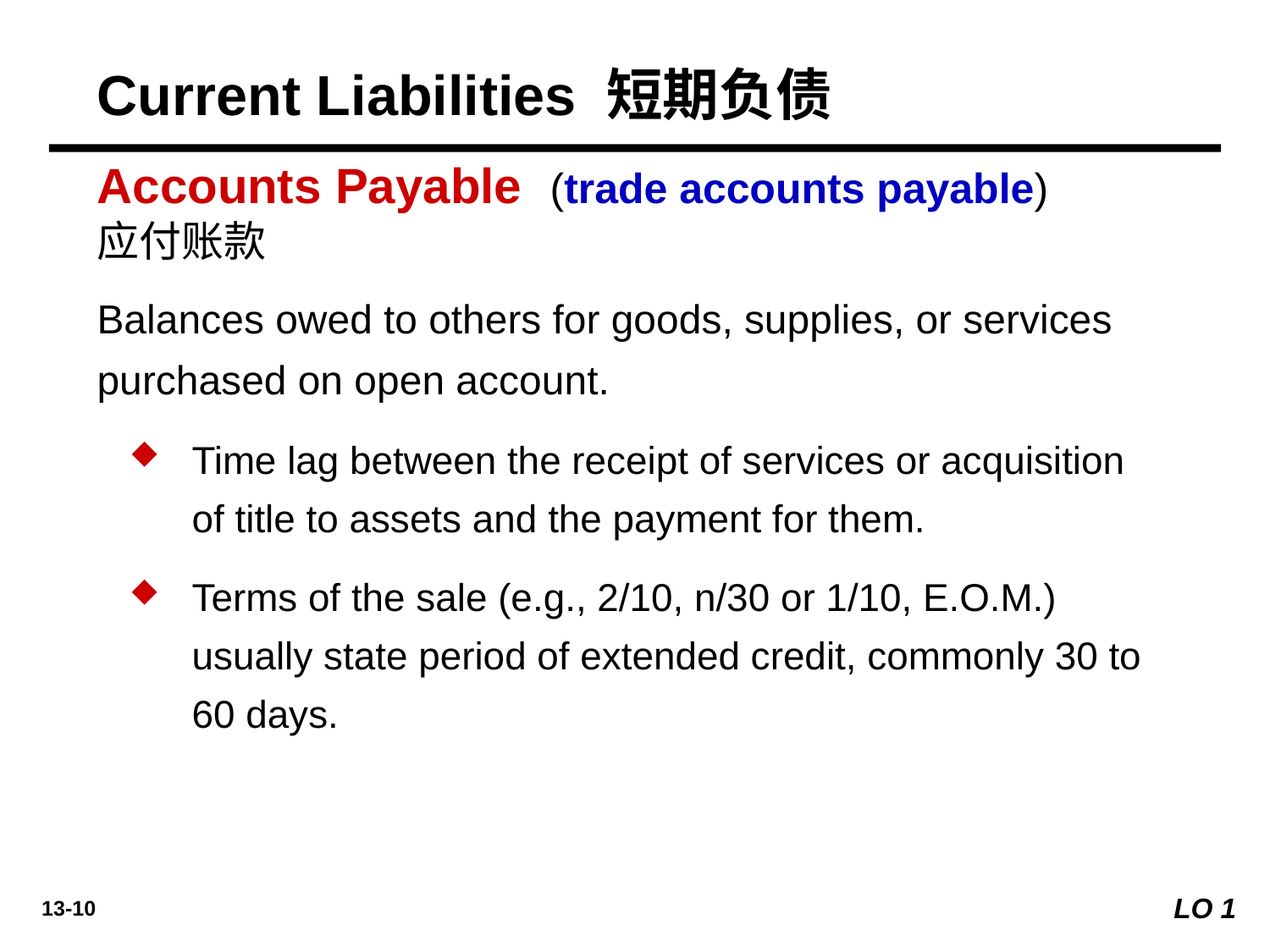

Current Liabilities 短期负债

Accounts Payable  (trade accounts payable)
应付账款
Balances owed to others for goods, supplies, or services purchased on open account.
Time lag between the receipt of services or acquisition of title to assets and the payment for them.
Terms of the sale (e.g., 2/10, n/30 or 1/10, E.O.M.) usually state period of extended credit, commonly 30 to 60 days.
LO 1